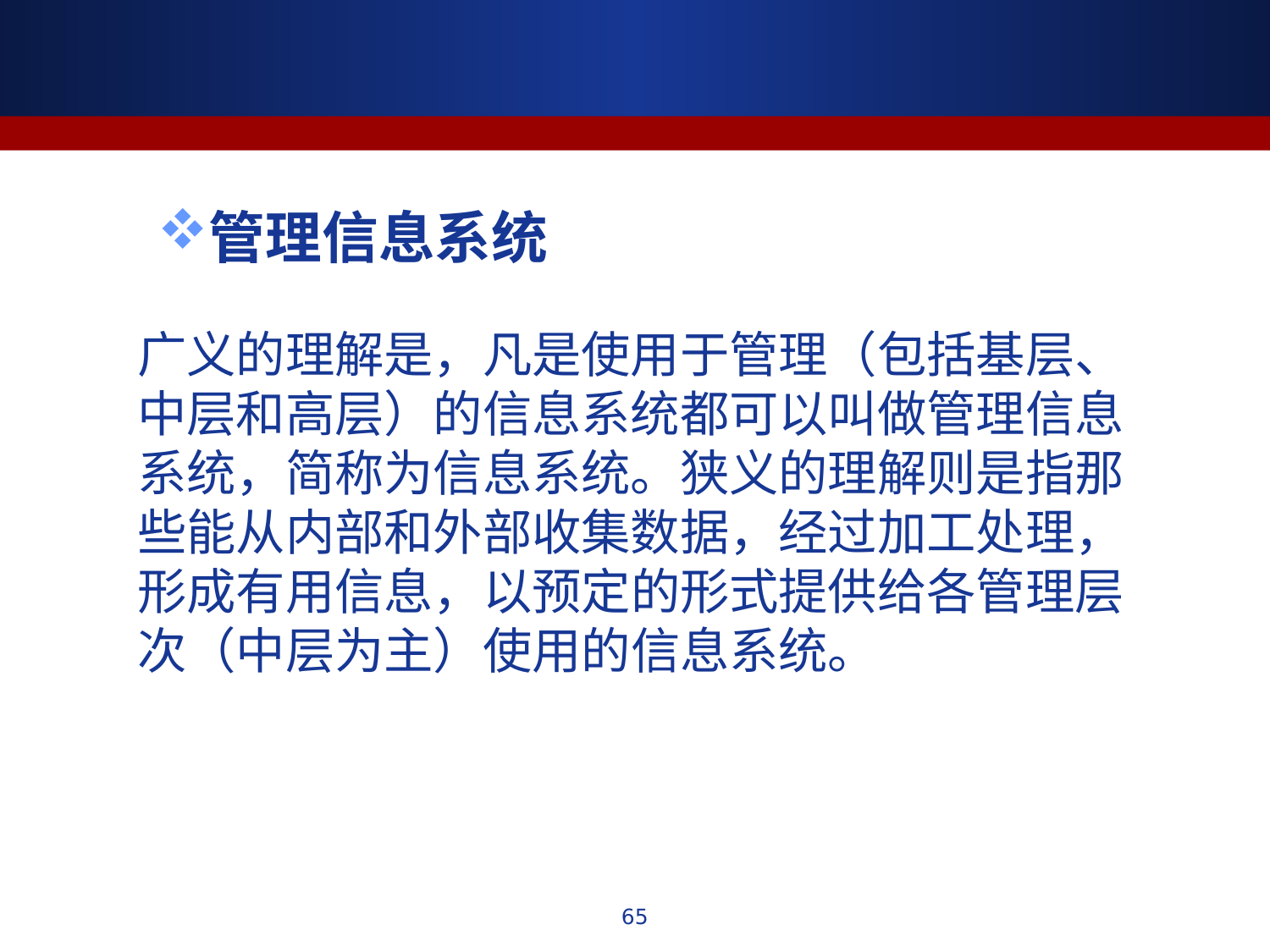

#
管理信息系统

广义的理解是，凡是使用于管理（包括基层、中层和高层）的信息系统都可以叫做管理信息系统，简称为信息系统。狭义的理解则是指那些能从内部和外部收集数据，经过加工处理，形成有用信息，以预定的形式提供给各管理层次（中层为主）使用的信息系统。

65